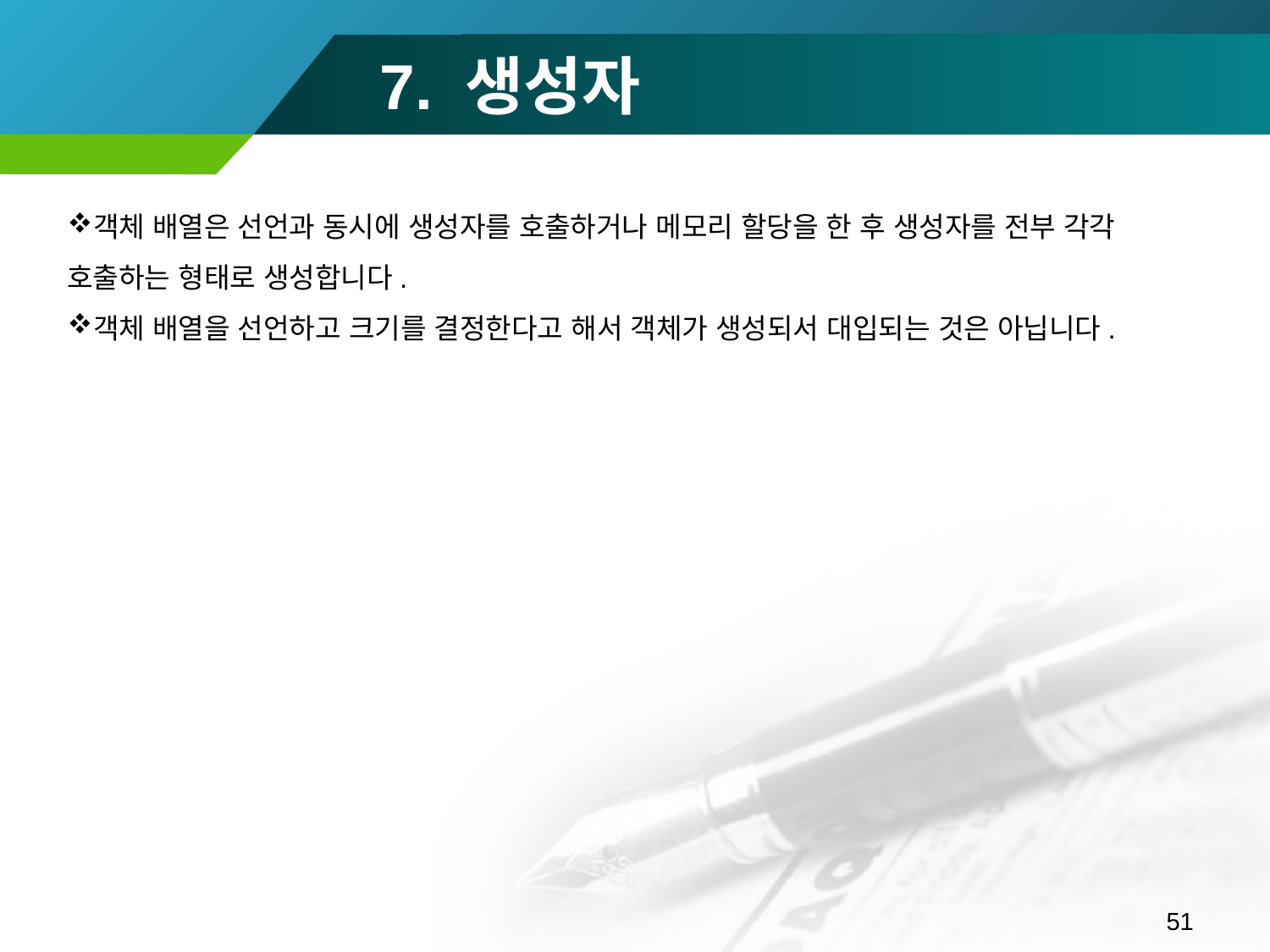

# 7. 생성자
객체 배열은 선언과 동시에 생성자를 호출하거나 메모리 할당을 한 후 생성자를 전부 각각 호출하는 형태로 생성합니다.
객체 배열을 선언하고 크기를 결정한다고 해서 객체가 생성되서 대입되는 것은 아닙니다.
51